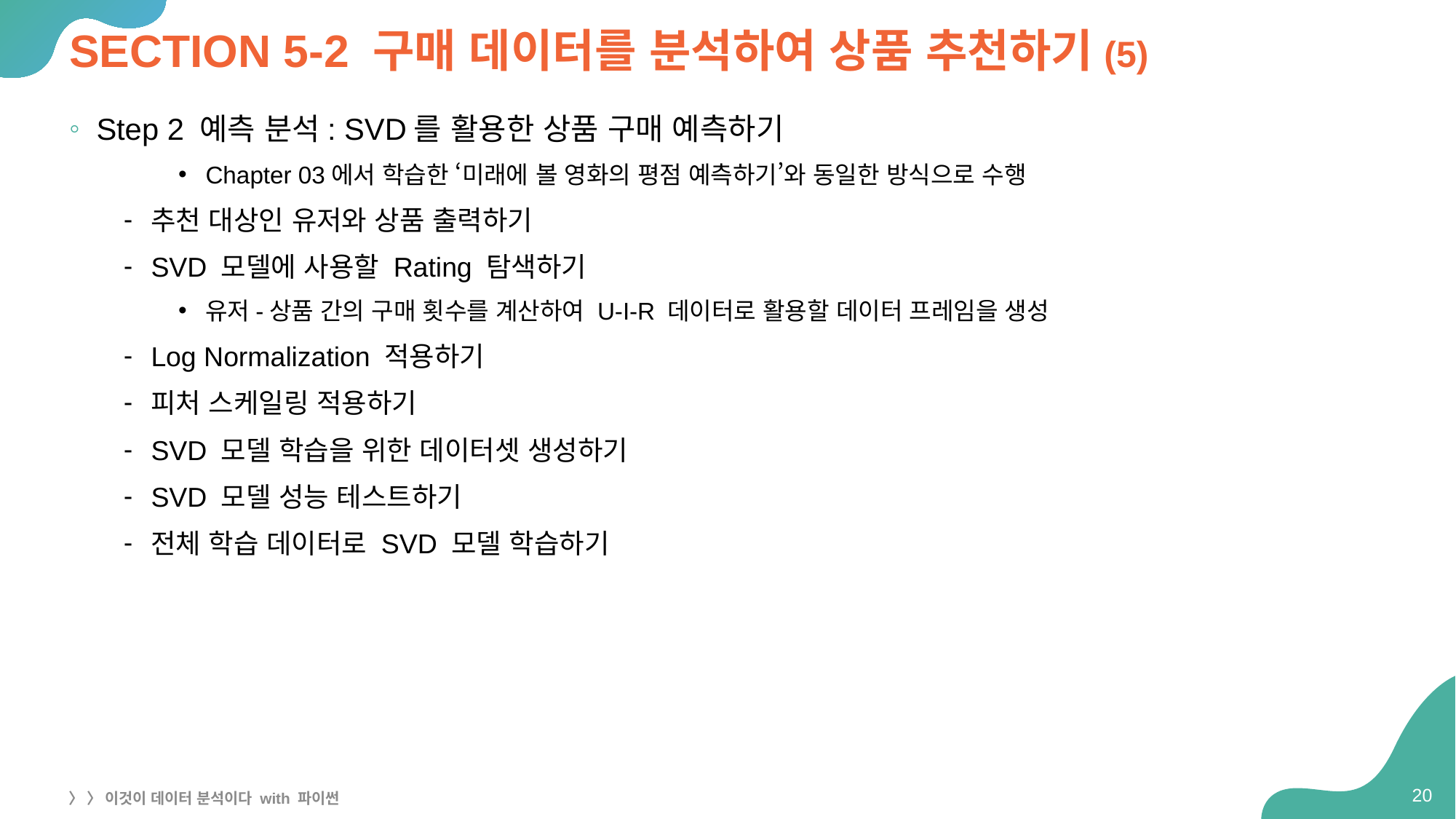

# SECTION 5-2 구매 데이터를 분석하여 상품 추천하기(5)
Step 2 예측 분석: SVD를 활용한 상품 구매 예측하기
Chapter 03에서 학습한 ‘미래에 볼 영화의 평점 예측하기’와 동일한 방식으로 수행
추천 대상인 유저와 상품 출력하기
SVD 모델에 사용할 Rating 탐색하기
유저-상품 간의 구매 횟수를 계산하여 U-I-R 데이터로 활용할 데이터 프레임을 생성
Log Normalization 적용하기
피처 스케일링 적용하기
SVD 모델 학습을 위한 데이터셋 생성하기
SVD 모델 성능 테스트하기
전체 학습 데이터로 SVD 모델 학습하기
20
〉 〉 이것이 데이터 분석이다 with 파이썬